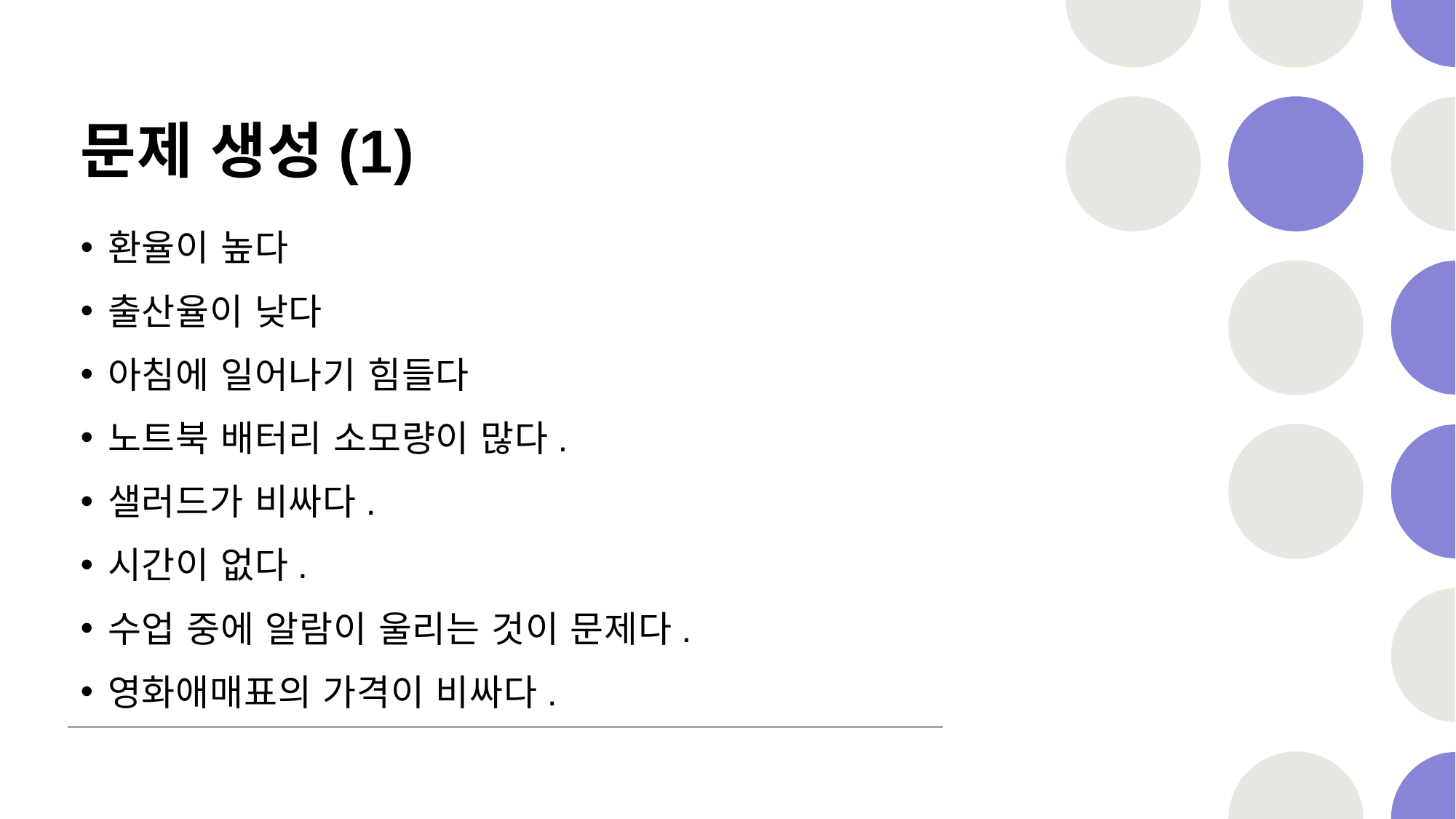

# 문제 생성(1)
환율이 높다
출산율이 낮다
아침에 일어나기 힘들다
노트북 배터리 소모량이 많다.
샐러드가 비싸다.
시간이 없다.
수업 중에 알람이 울리는 것이 문제다.
영화애매표의 가격이 비싸다.